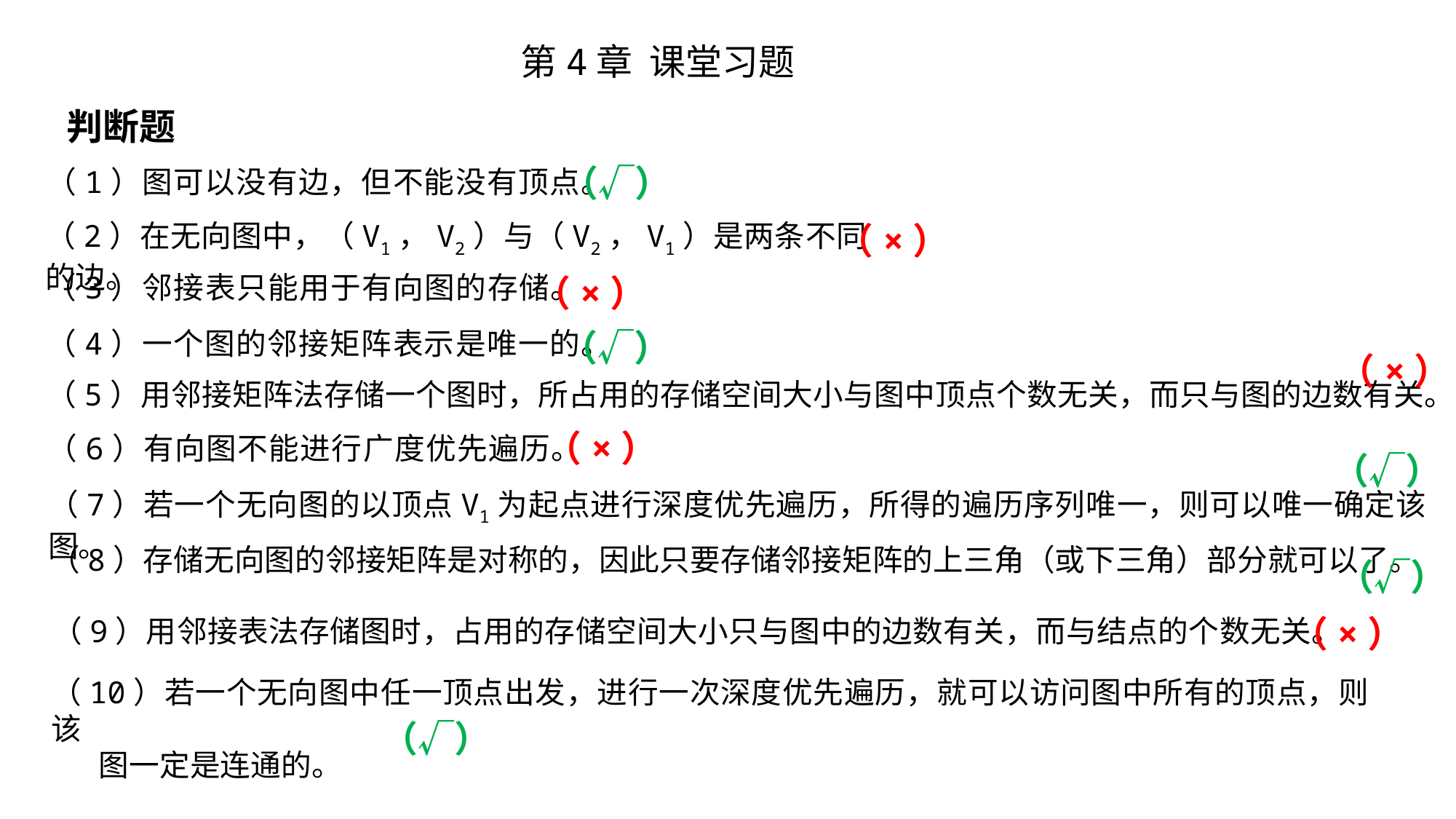

第4章  课堂习题
判断题
（√）
（1）图可以没有边，但不能没有顶点。
（2）在无向图中，（V1，V2）与（V2，V1）是两条不同的边。
（×）
（3）邻接表只能用于有向图的存储。
（×）
（4）一个图的邻接矩阵表示是唯一的。
（√）
（×）
（5）用邻接矩阵法存储一个图时，所占用的存储空间大小与图中顶点个数无关，而只与图的边数有关。
（×）
（6）有向图不能进行广度优先遍历。
（√）
（7）若一个无向图的以顶点V1为起点进行深度优先遍历，所得的遍历序列唯一，则可以唯一确定该图。
（8）存储无向图的邻接矩阵是对称的，因此只要存储邻接矩阵的上三角（或下三角）部分就可以了。
（√）
（×）
（9）用邻接表法存储图时，占用的存储空间大小只与图中的边数有关，而与结点的个数无关。
（10）若一个无向图中任一顶点出发，进行一次深度优先遍历，就可以访问图中所有的顶点，则该
      图一定是连通的。
（√）